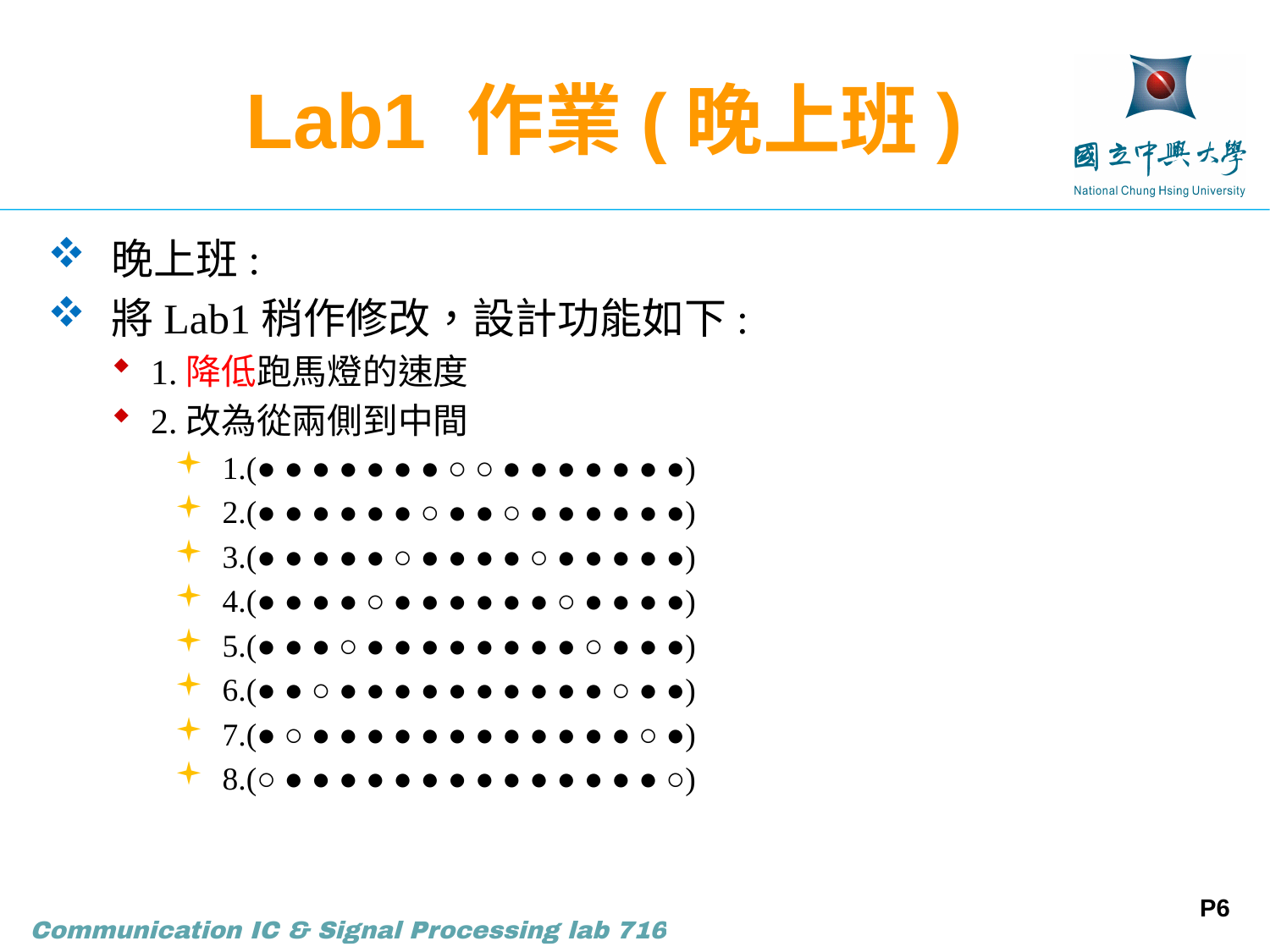

# Lab1 作業(晚上班)
晚上班:
將Lab1稍作修改，設計功能如下:
1.降低跑馬燈的速度
2.改為從兩側到中間
  1.(● ● ● ● ● ● ● ○ ○ ● ● ● ● ● ● ●)
  2.(● ● ● ● ● ● ○ ● ● ○ ● ● ● ● ● ●)
  3.(● ● ● ● ● ○ ● ● ● ● ○ ● ● ● ● ●)
  4.(● ● ● ● ○ ● ● ● ● ● ● ○ ● ● ● ●)
  5.(● ● ● ○ ● ● ● ● ● ● ● ● ○ ● ● ●)
  6.(● ● ○ ● ● ● ● ● ● ● ● ● ● ○ ● ●)
  7.(● ○ ● ● ● ● ● ● ● ● ● ● ● ● ○ ●)
  8.(○ ● ● ● ● ● ● ● ● ● ● ● ● ● ● ○)